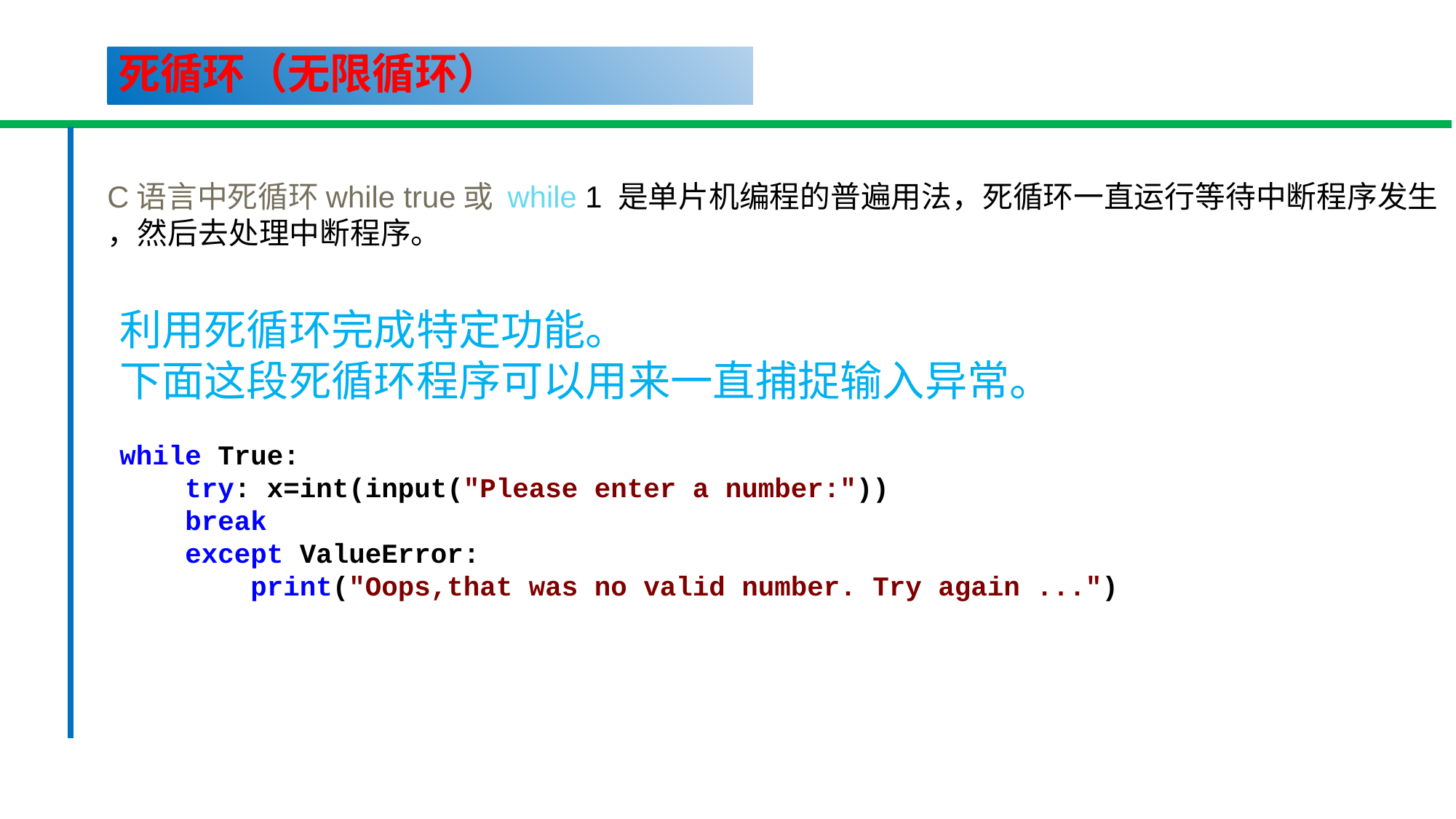

# 死循环（无限循环）
C语言中死循环while true或 while 1 是单片机编程的普遍用法，死循环一直运行等待中断程序发生
，然后去处理中断程序。
利用死循环完成特定功能。
下面这段死循环程序可以用来一直捕捉输入异常。
while True:
    try: x=int(input("Please enter a number:"))
    break
    except ValueError:
        print("Oops,that was no valid number. Try again ...")